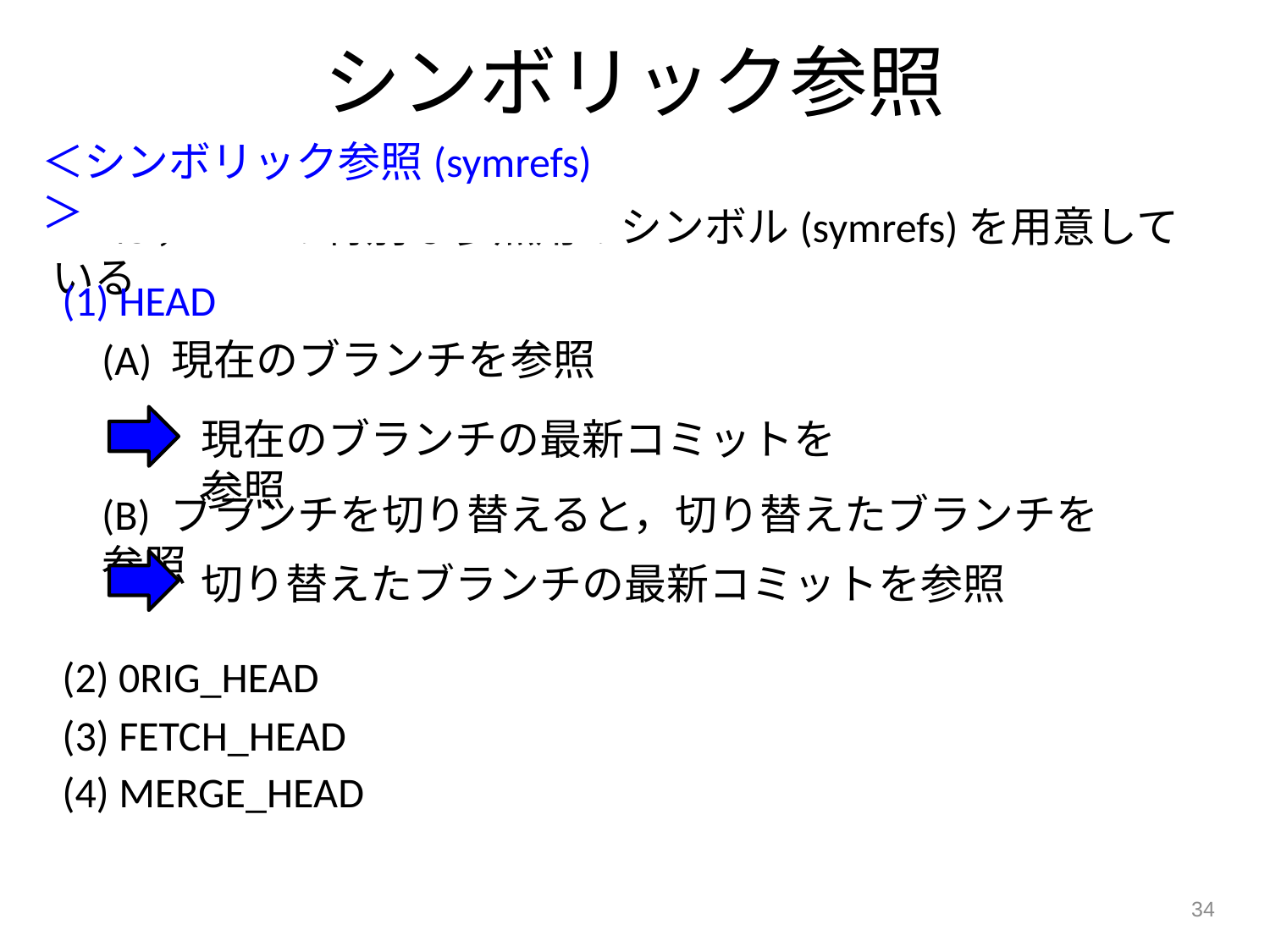

# シンボリック参照
＜シンボリック参照(symrefs)＞
Gitは，4つの特別な参照用のシンボル(symrefs)を用意している
(1) HEAD
(A) 現在のブランチを参照

現在のブランチの最新コミットを参照
(B) ブランチを切り替えると，切り替えたブランチを参照

切り替えたブランチの最新コミットを参照
(2) 0RIG_HEAD
(3) FETCH_HEAD
(4) MERGE_HEAD
34